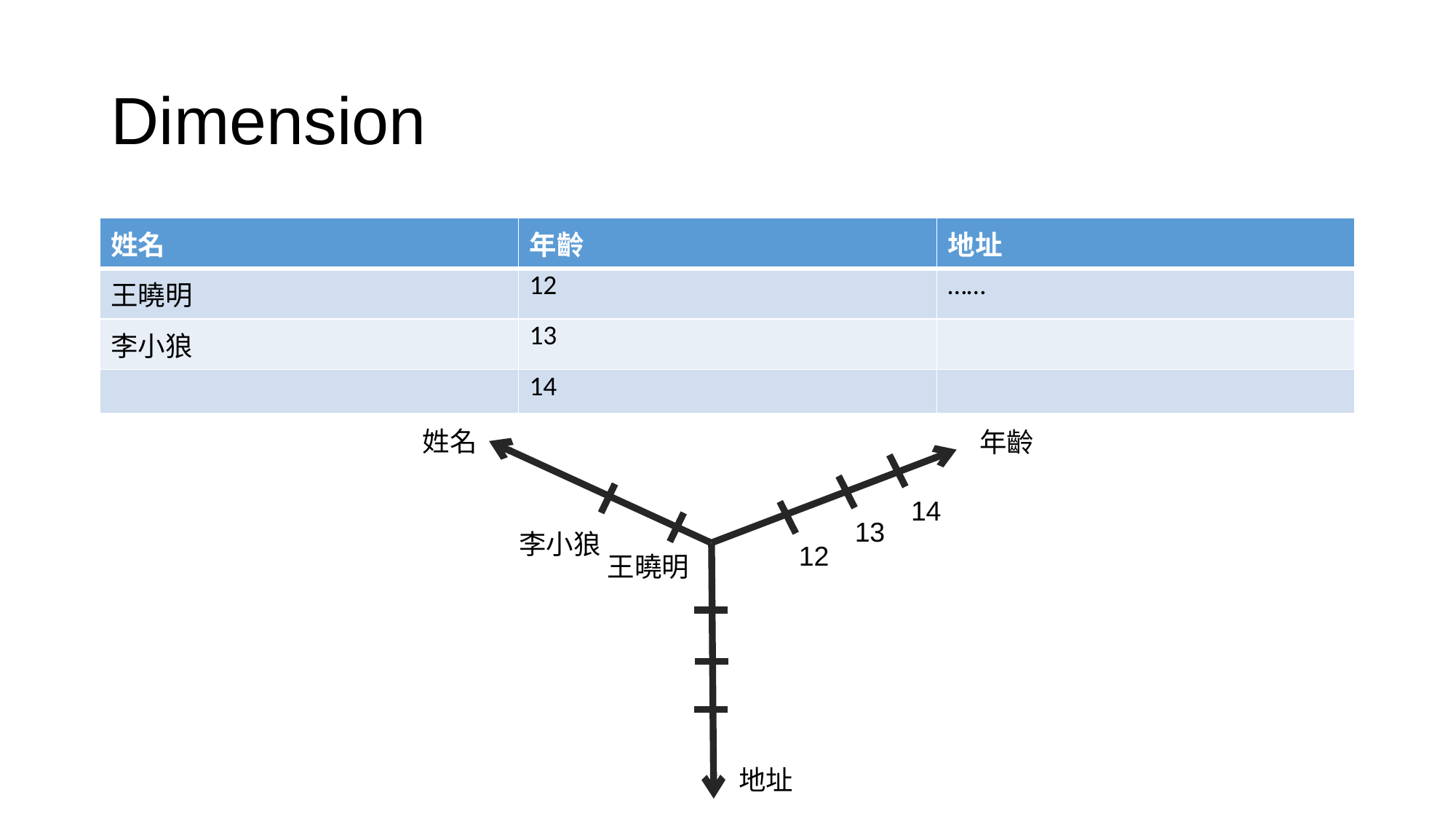

# Dimension
| 姓名 | 年齡 | 地址 |
| --- | --- | --- |
| 王曉明 | 12 | …… |
| 李小狼 | 13 |  |
|  | 14 |  |
姓名
年齡
14
13
李小狼
12
王曉明
地址